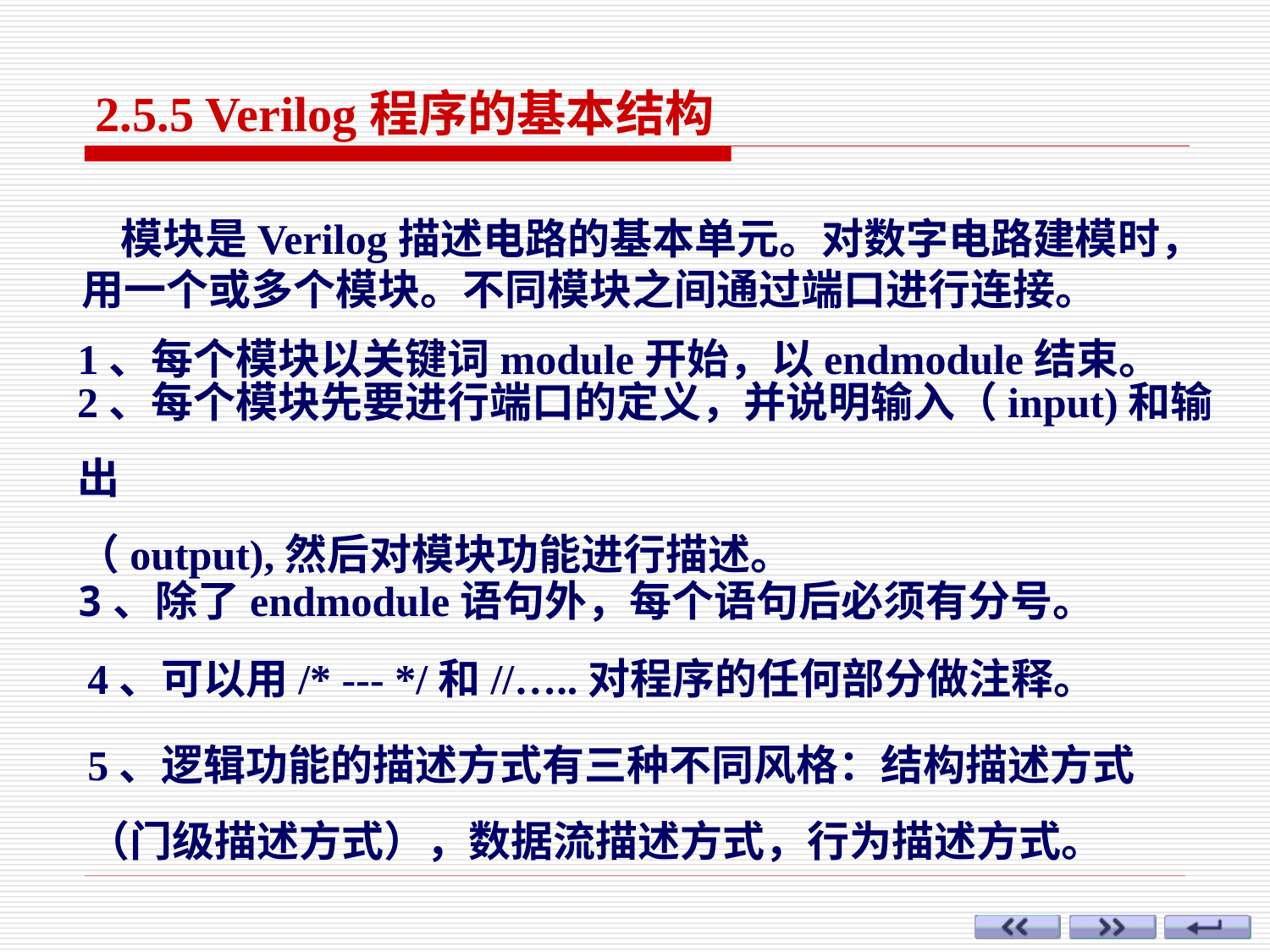

2.5.5 Verilog程序的基本结构
   模块是Verilog描述电路的基本单元。对数字电路建模时，用一个或多个模块。不同模块之间通过端口进行连接。
1、每个模块以关键词module开始，以endmodule结束。
2、每个模块先要进行端口的定义，并说明输入（input)和输出
（output),然后对模块功能进行描述。
3、除了endmodule语句外，每个语句后必须有分号。
4、可以用/* --- */和//…..对程序的任何部分做注释。
5、逻辑功能的描述方式有三种不同风格：结构描述方式（门级描述方式），数据流描述方式，行为描述方式。